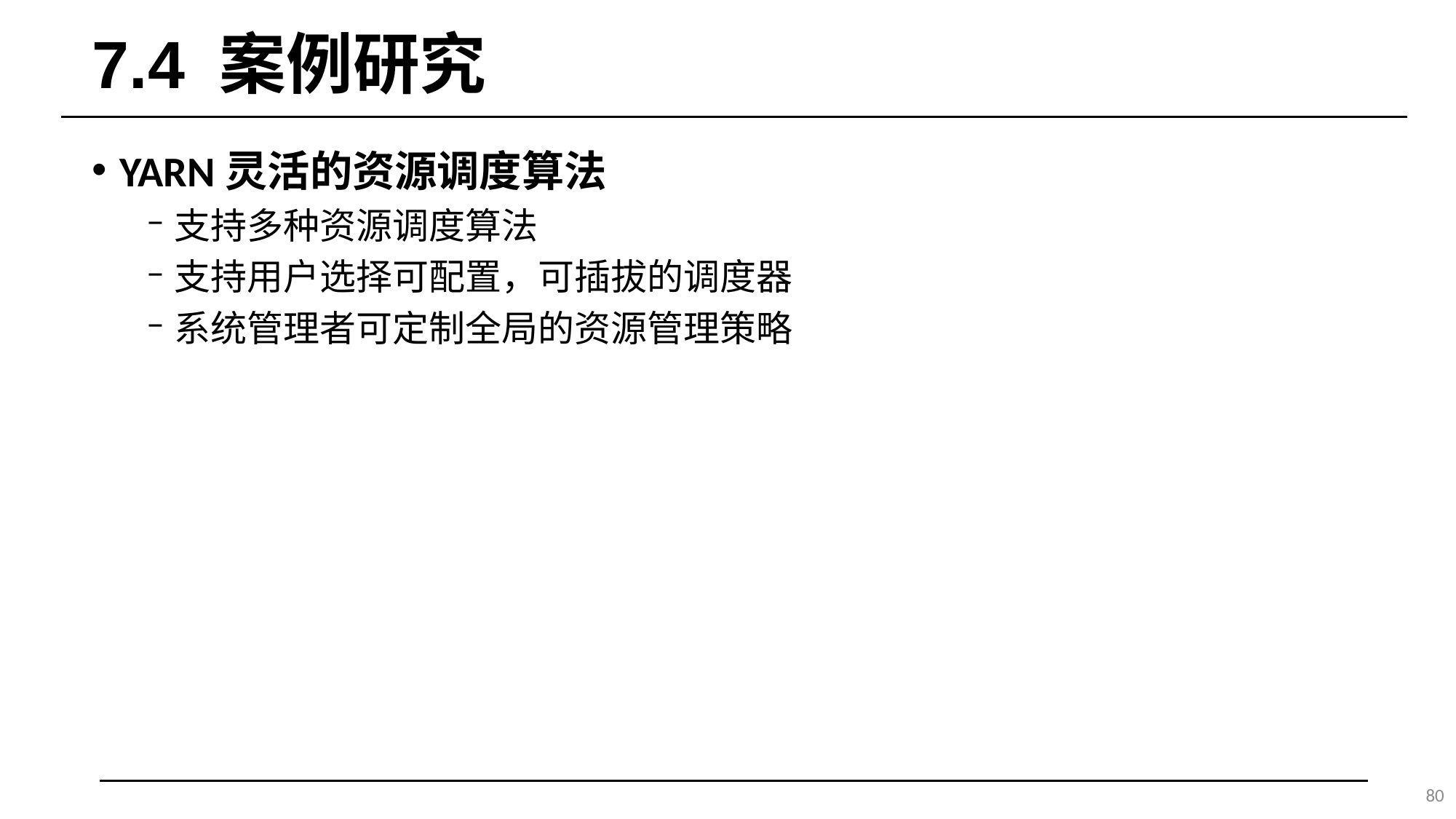

# 7.4 案例研究
YARN灵活的资源调度算法
支持多种资源调度算法
支持用户选择可配置，可插拔的调度器
系统管理者可定制全局的资源管理策略
80